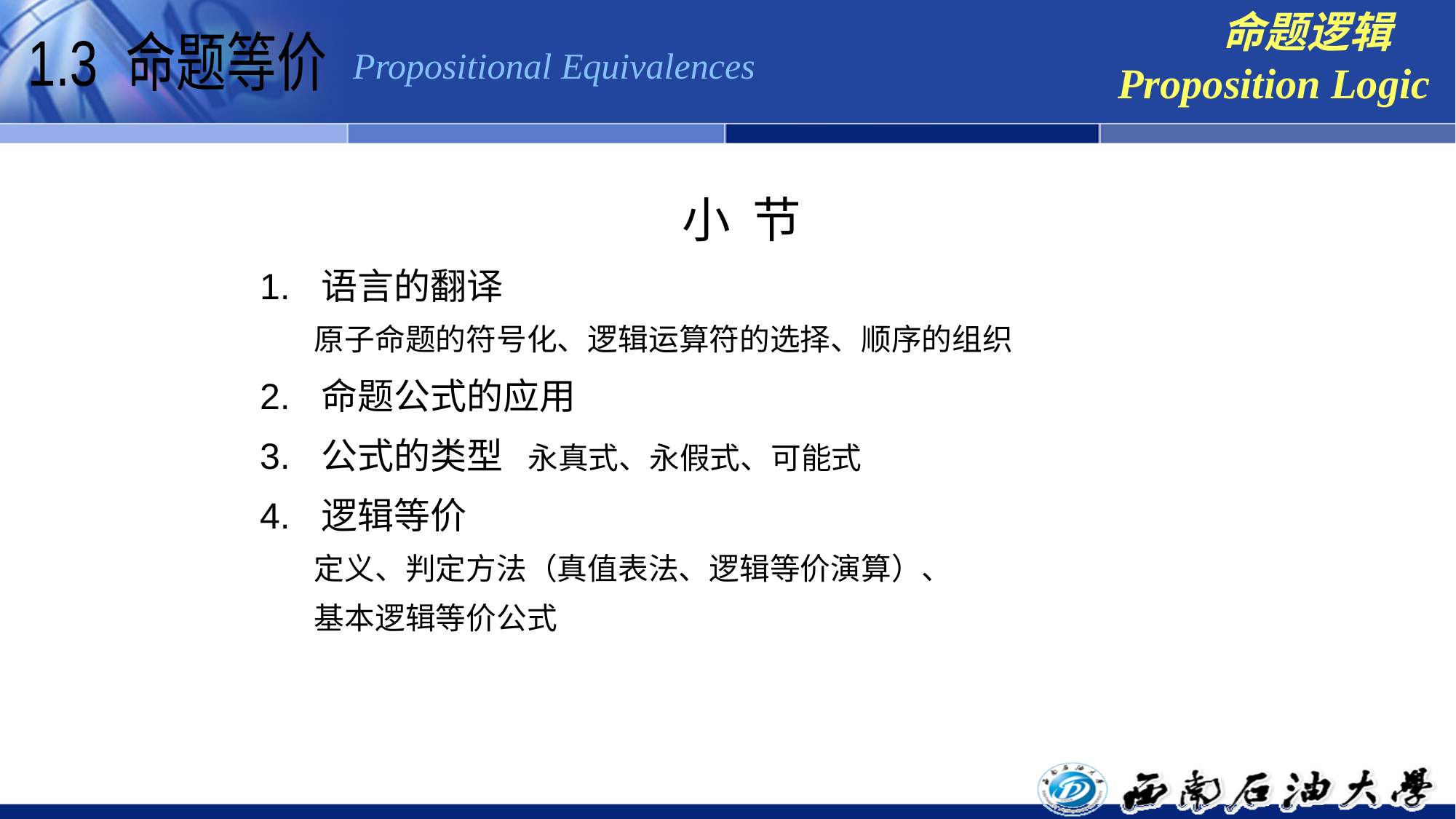

命题逻辑
Proposition Logic
1.3  命题等价
Propositional Equivalences
小  节
语言的翻译
       原子命题的符号化、逻辑运算符的选择、顺序的组织
命题公式的应用
公式的类型   永真式、永假式、可能式
逻辑等价
       定义、判定方法（真值表法、逻辑等价演算）、
       基本逻辑等价公式